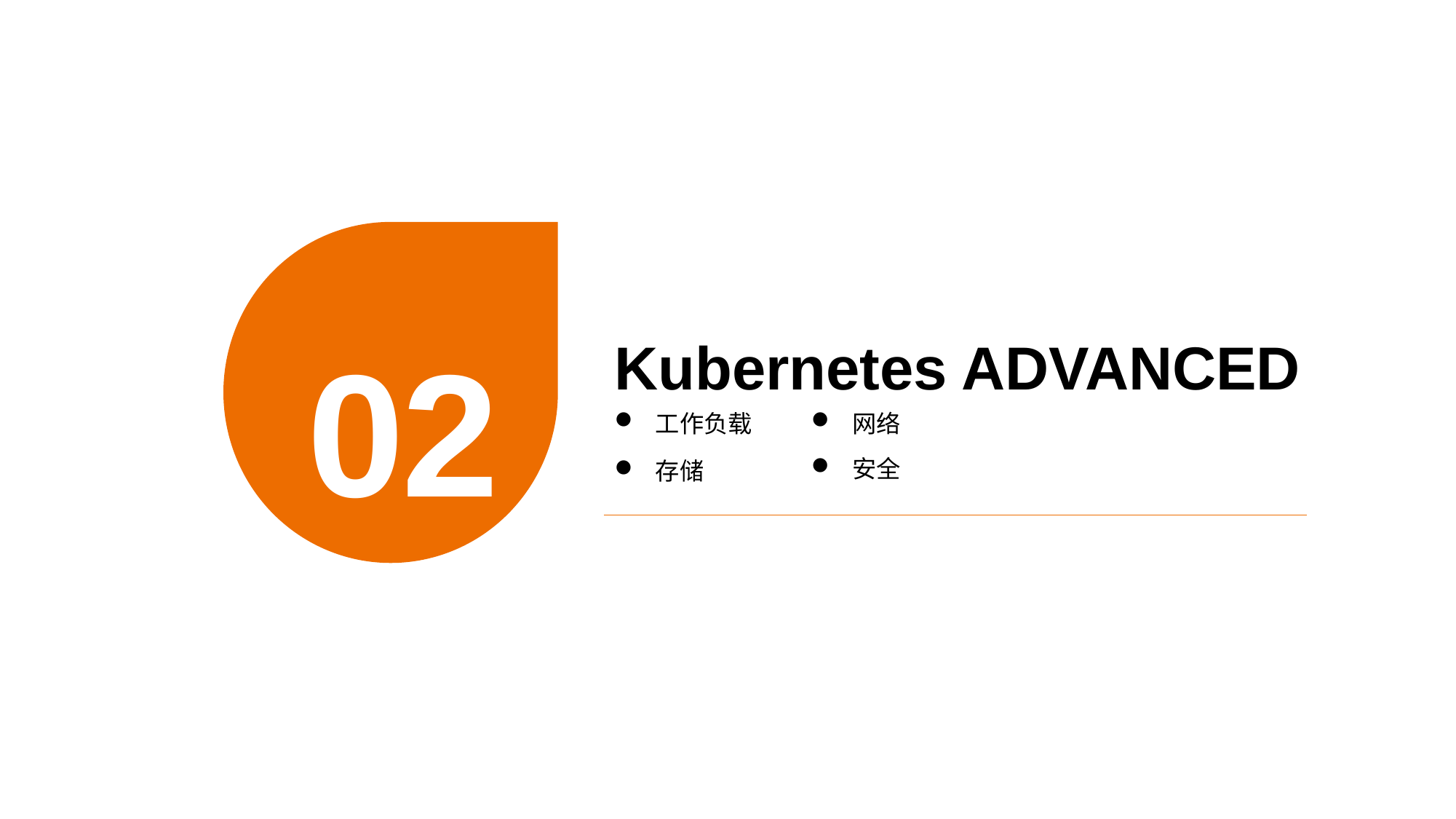

02
Kubernetes ADVANCED
工作负载
网络
安全
存储